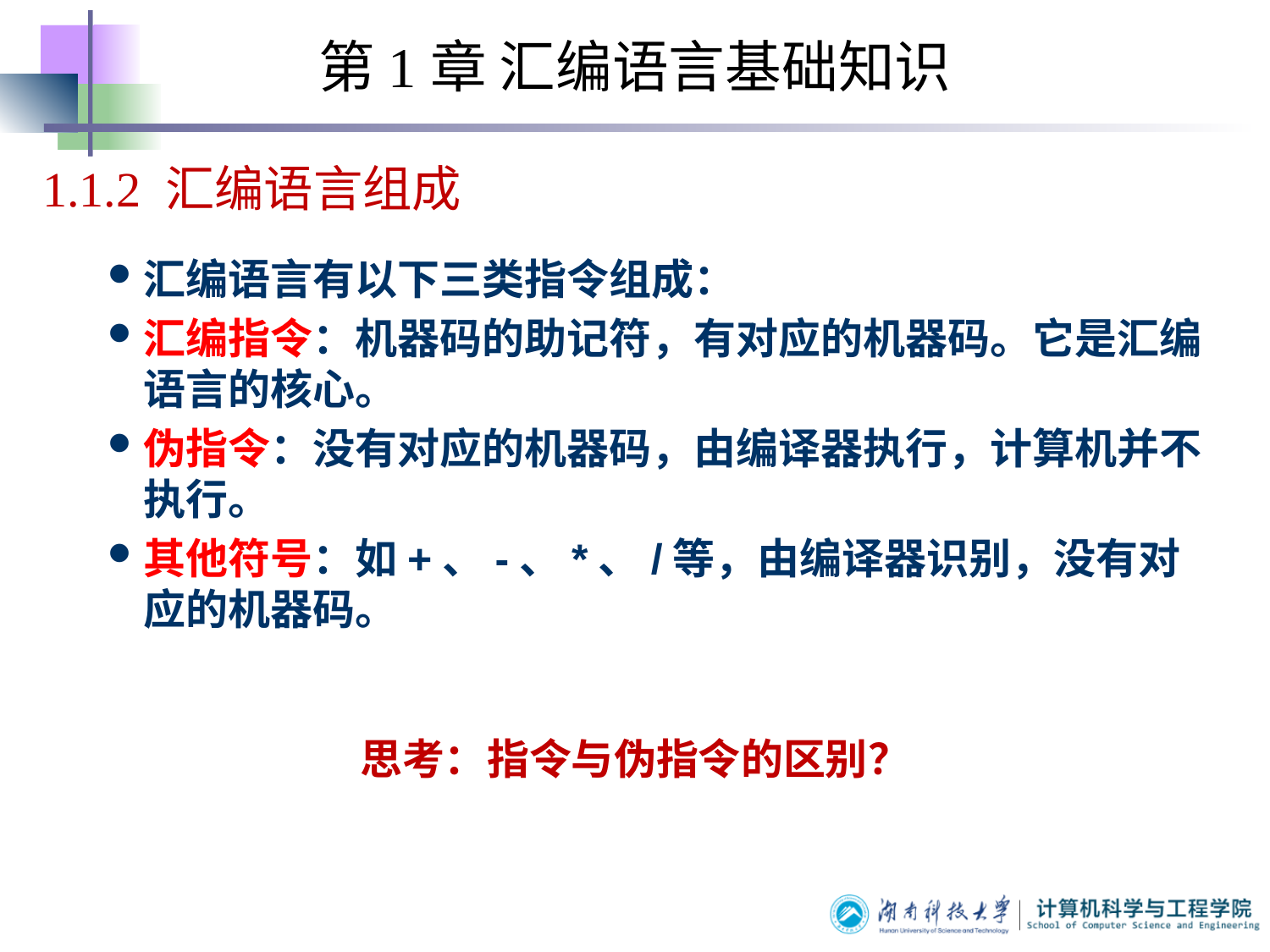

第1章 汇编语言基础知识
1.1.2 汇编语言组成
汇编语言有以下三类指令组成：
汇编指令：机器码的助记符，有对应的机器码。它是汇编语言的核心。
伪指令：没有对应的机器码，由编译器执行，计算机并不执行。
其他符号：如+、-、*、/等，由编译器识别，没有对应的机器码。
思考：指令与伪指令的区别？